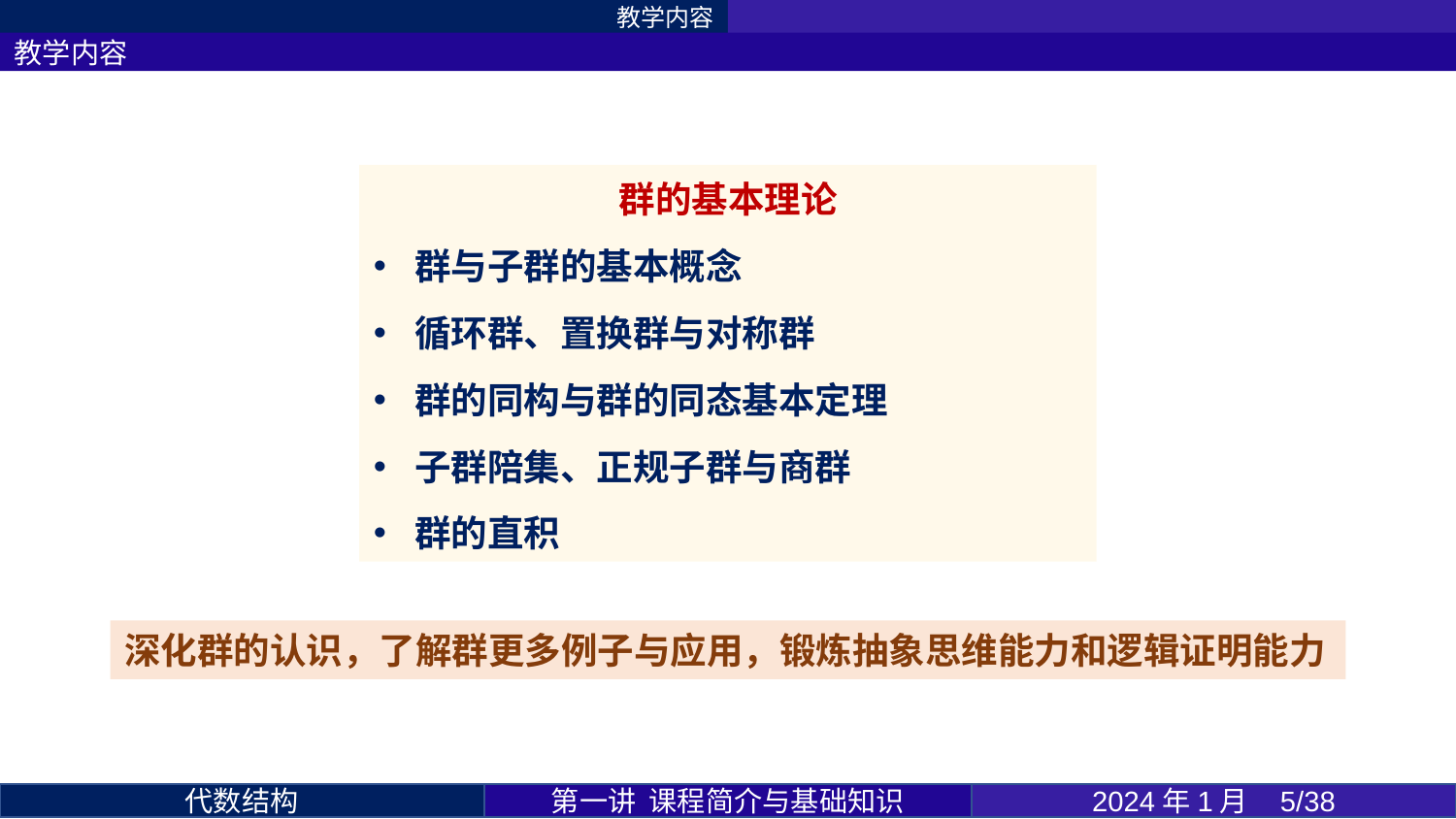

教学内容
教学内容
群的基本理论
群与子群的基本概念
循环群、置换群与对称群
群的同构与群的同态基本定理
子群陪集、正规子群与商群
群的直积
深化群的认识，了解群更多例子与应用，锻炼抽象思维能力和逻辑证明能力
第一讲  课程简介与基础知识
2024年1月    5/38
代数结构